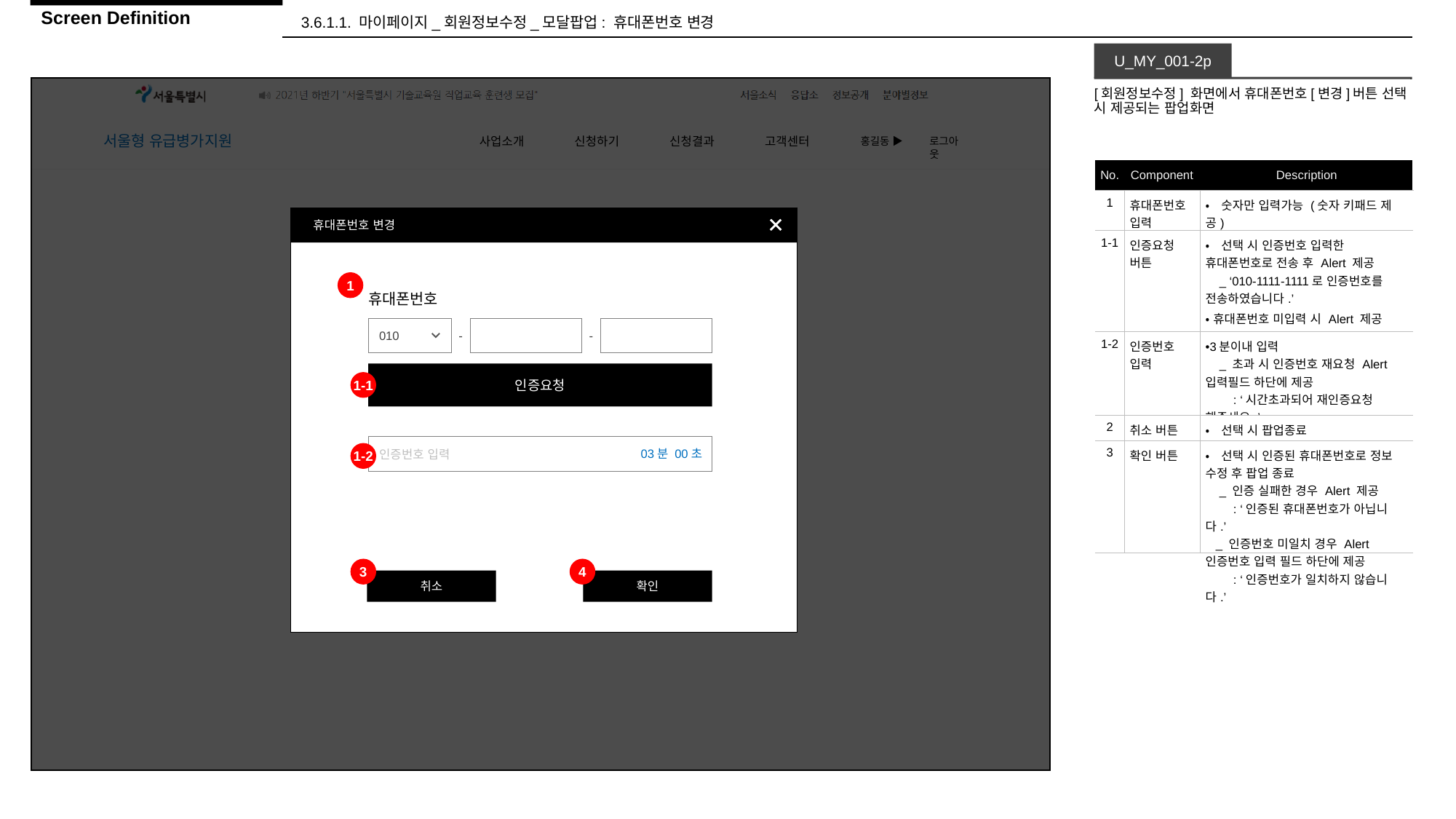

Screen Definition
3.6.1.1. 마이페이지_회원정보수정_모달팝업: 휴대폰번호 변경
U_MY_001-2p

[회원정보수정] 화면에서 휴대폰번호[변경]버튼 선택 시 제공되는 팝업화면
| No. | Component | Description |
| --- | --- | --- |
| 1 | 휴대폰번호 입력 | •숫자만 입력가능 (숫자 키패드 제공) |
| 1-1 | 인증요청 버튼 | •선택 시 인증번호 입력한 휴대폰번호로 전송 후 Alert 제공 \_ ‘010-1111-1111로 인증번호를 전송하였습니다.’ •휴대폰번호 미입력 시 Alert 제공 \_ ‘휴대폰번호를 입력해주세요.’ |
| 1-2 | 인증번호 입력 | •3분이내 입력 \_ 초과 시 인증번호 재요청 Alert 입력필드 하단에 제공 : ‘시간초과되어 재인증요청 해주세요.’ |
| 2 | 취소 버튼 | •선택 시 팝업종료 |
| 3 | 확인 버튼 | •선택 시 인증된 휴대폰번호로 정보 수정 후 팝업 종료 \_ 인증 실패한 경우 Alert 제공 : ‘인증된 휴대폰번호가 아닙니다.’ \_ 인증번호 미일치 경우 Alert 인증번호 입력 필드 하단에 제공 : ‘인증번호가 일치하지 않습니다.’ |

휴대폰번호 변경
1
휴대폰번호

010

-
-
인증요청
1-1
인증번호 입력
1-2
03분 00초
3
4
취소
확인